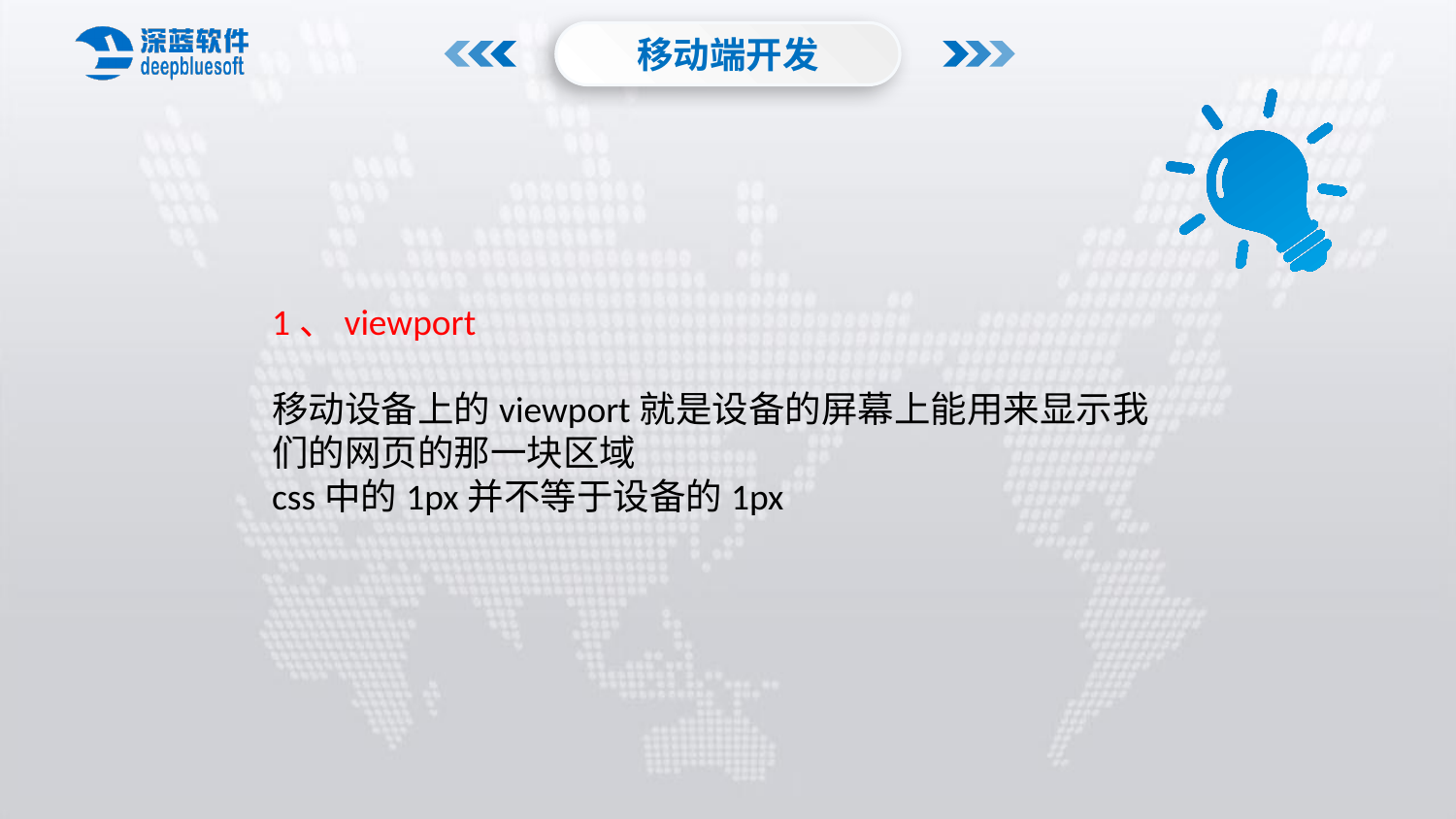

移动端开发

1、viewport

移动设备上的viewport就是设备的屏幕上能用来显示我们的网页的那一块区域
css中的1px并不等于设备的1px